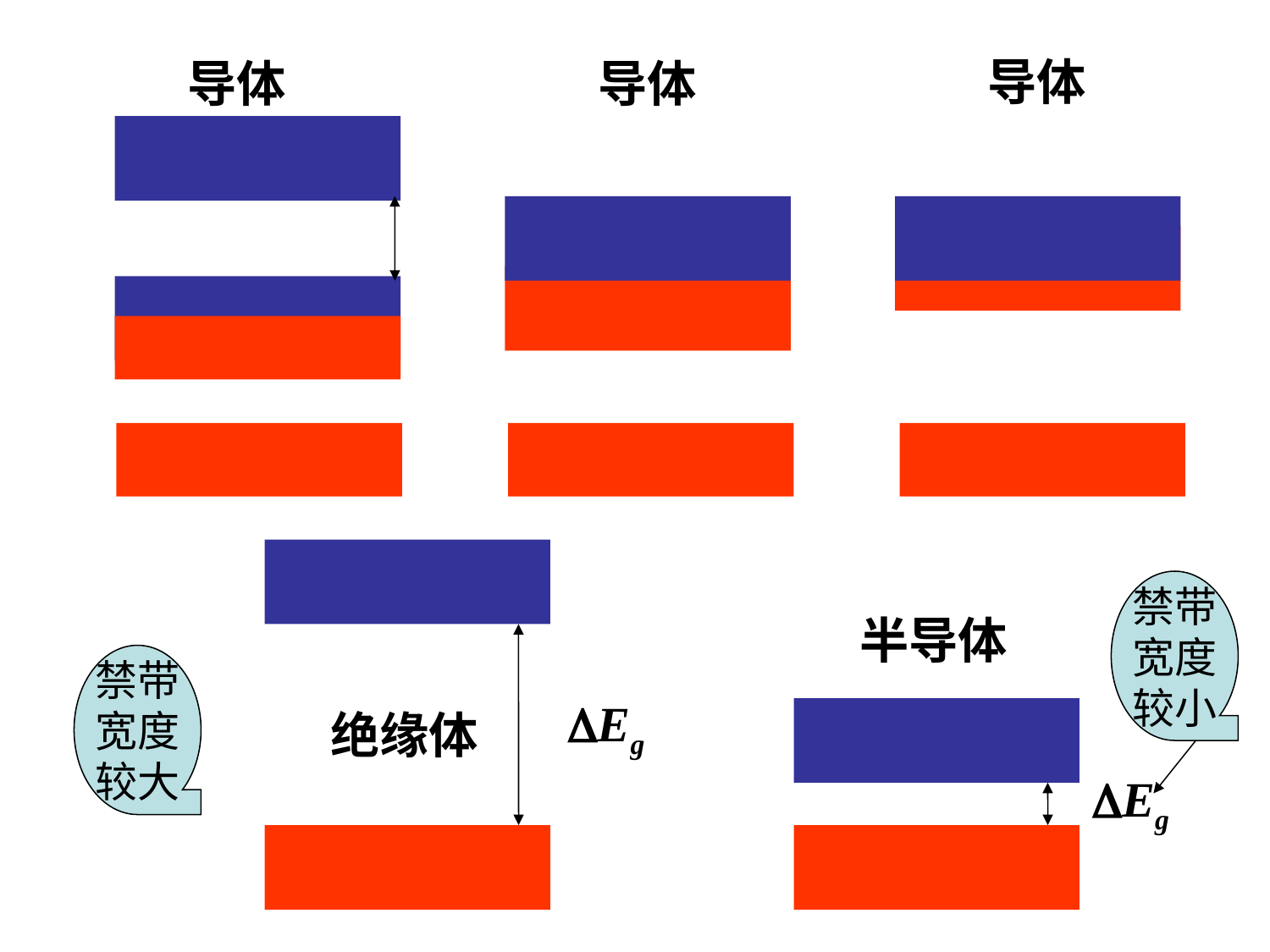

导体
导体
导体

禁带
宽度
较小
半导体

禁带
宽度
较大
ΔEg
绝缘体

ΔEg